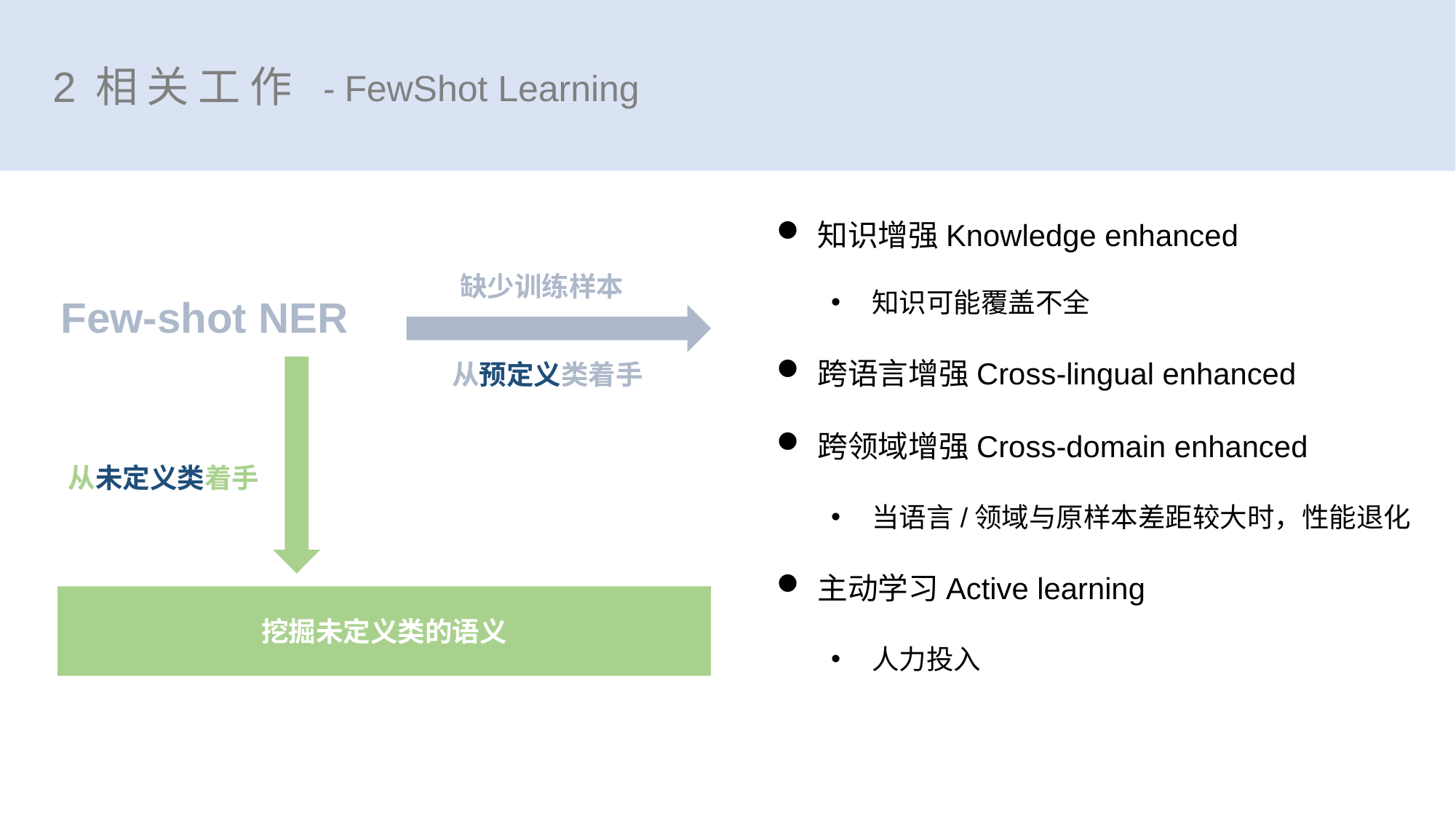

2相关工作
-FewShot Learning
知识增强Knowledge enhanced

知识可能覆盖不全

跨语言增强Cross-lingual enhanced

跨领域增强Cross-domain enhanced

当语言/领域与原样本差距较大时，性能退化

主动学习Active learning

人力投入

Few-shot NER

缺少训练样本

从预定义类着手

从未定义类着手
挖掘未定义类的语义